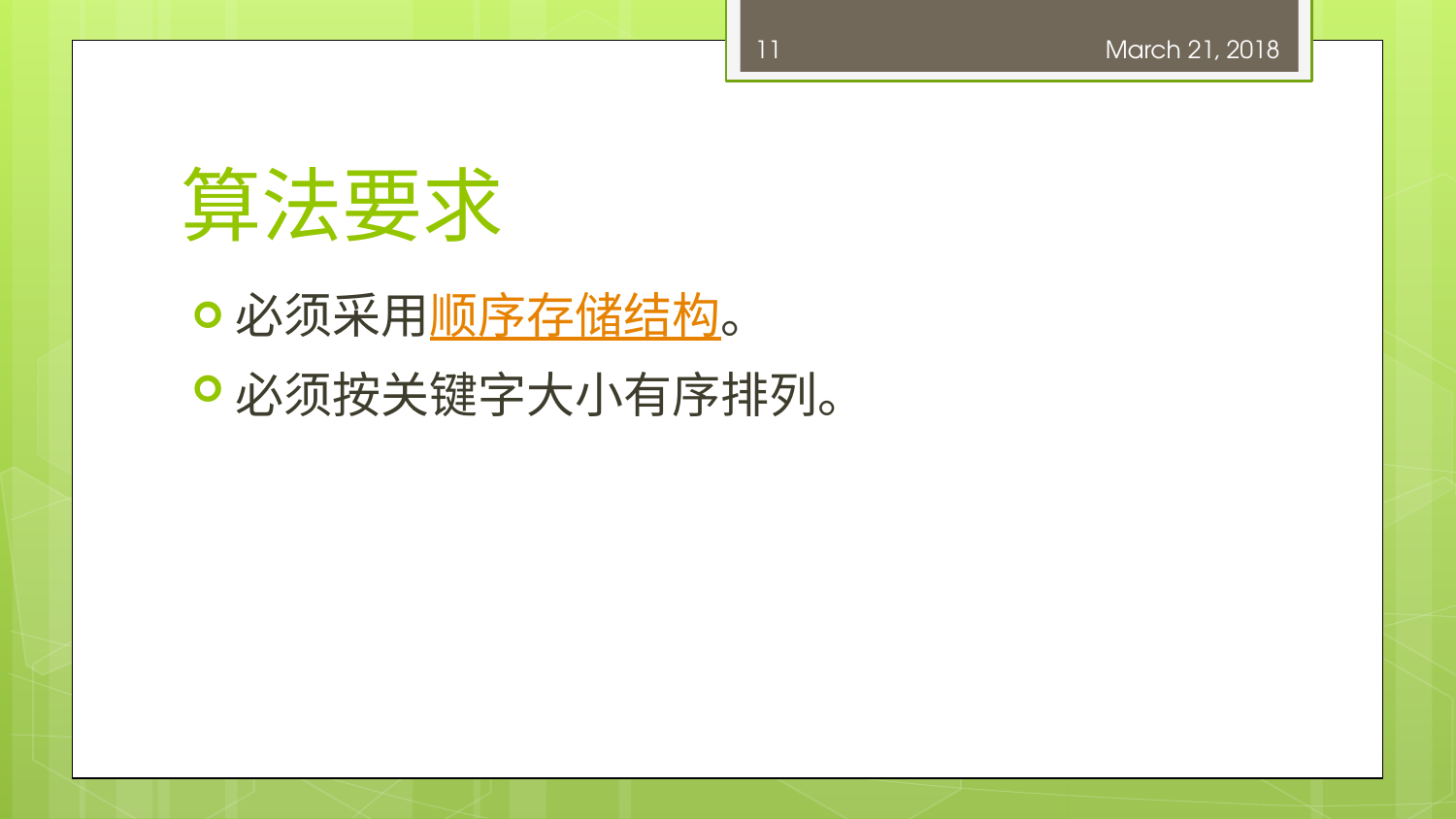

11
March 21, 2018
# 算法要求
必须采用顺序存储结构。
必须按关键字大小有序排列。